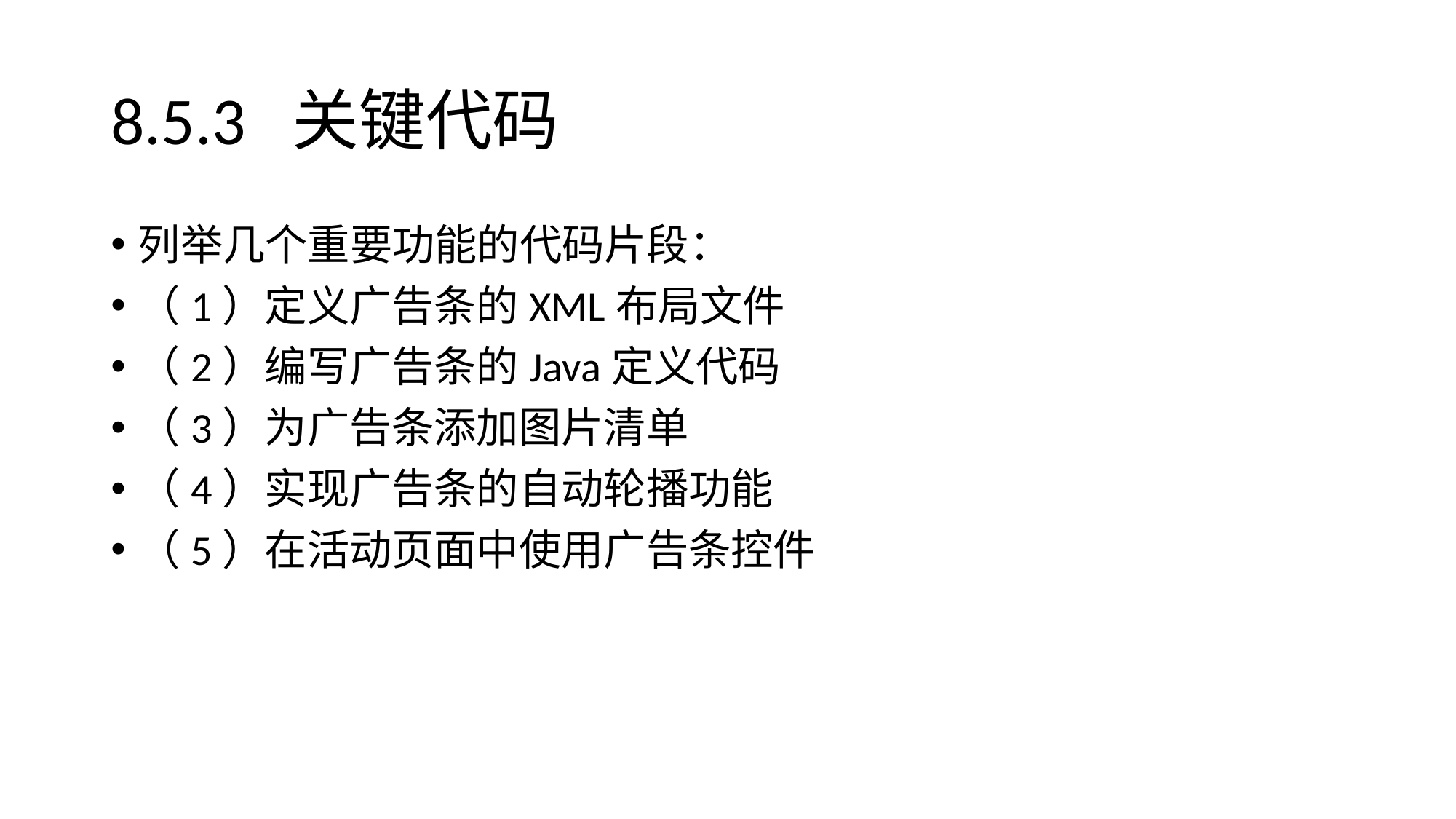

# 8.5.3  关键代码
列举几个重要功能的代码片段：
（1）定义广告条的XML布局文件
（2）编写广告条的Java定义代码
（3）为广告条添加图片清单
（4）实现广告条的自动轮播功能
（5）在活动页面中使用广告条控件